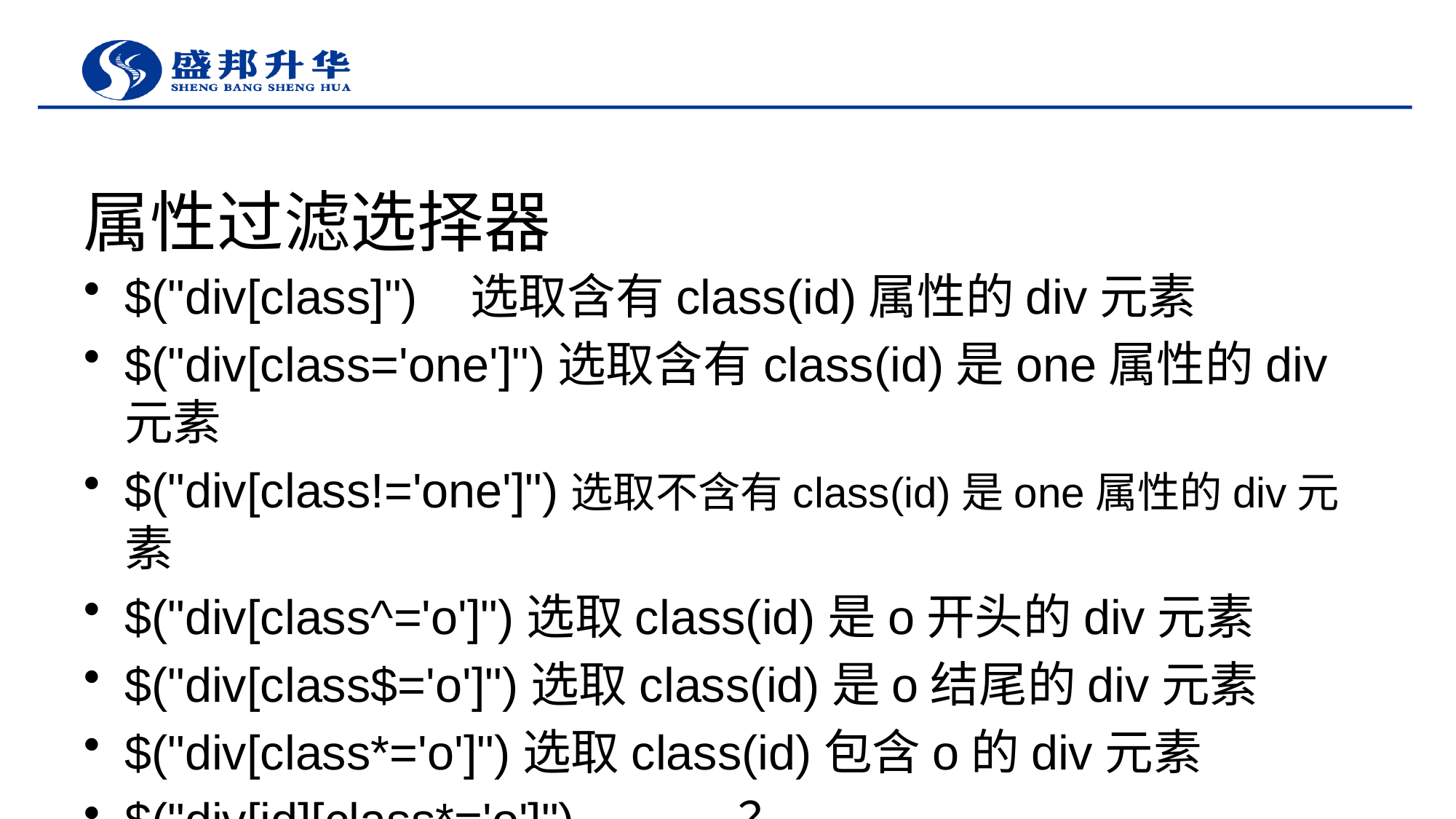

# 属性过滤选择器
$("div[class]")   选取含有class(id)属性的div元素
$("div[class='one']")选取含有class(id)是one属性的div元素
$("div[class!='one']")选取不含有class(id)是one属性的div元素
$("div[class^='o']")选取class(id)是o开头的div元素
$("div[class$='o']")选取class(id)是o结尾的div元素
$("div[class*='o']")选取class(id)包含o的div元素
$("div[id][class*='o']")    ……？